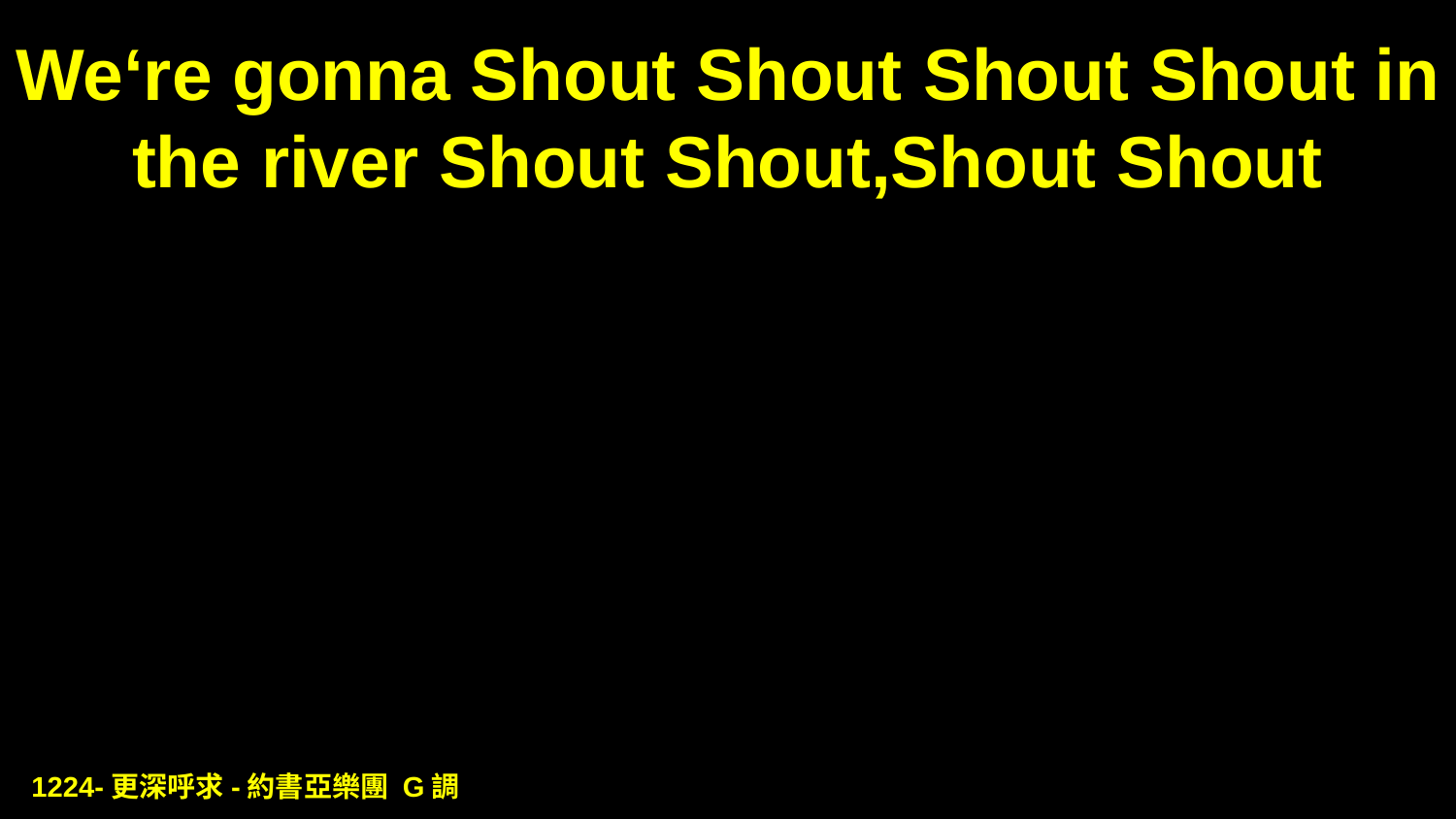

# We‘re gonna Shout Shout Shout Shout in the river Shout Shout,Shout Shout
1224-更深呼求-約書亞樂團 G調